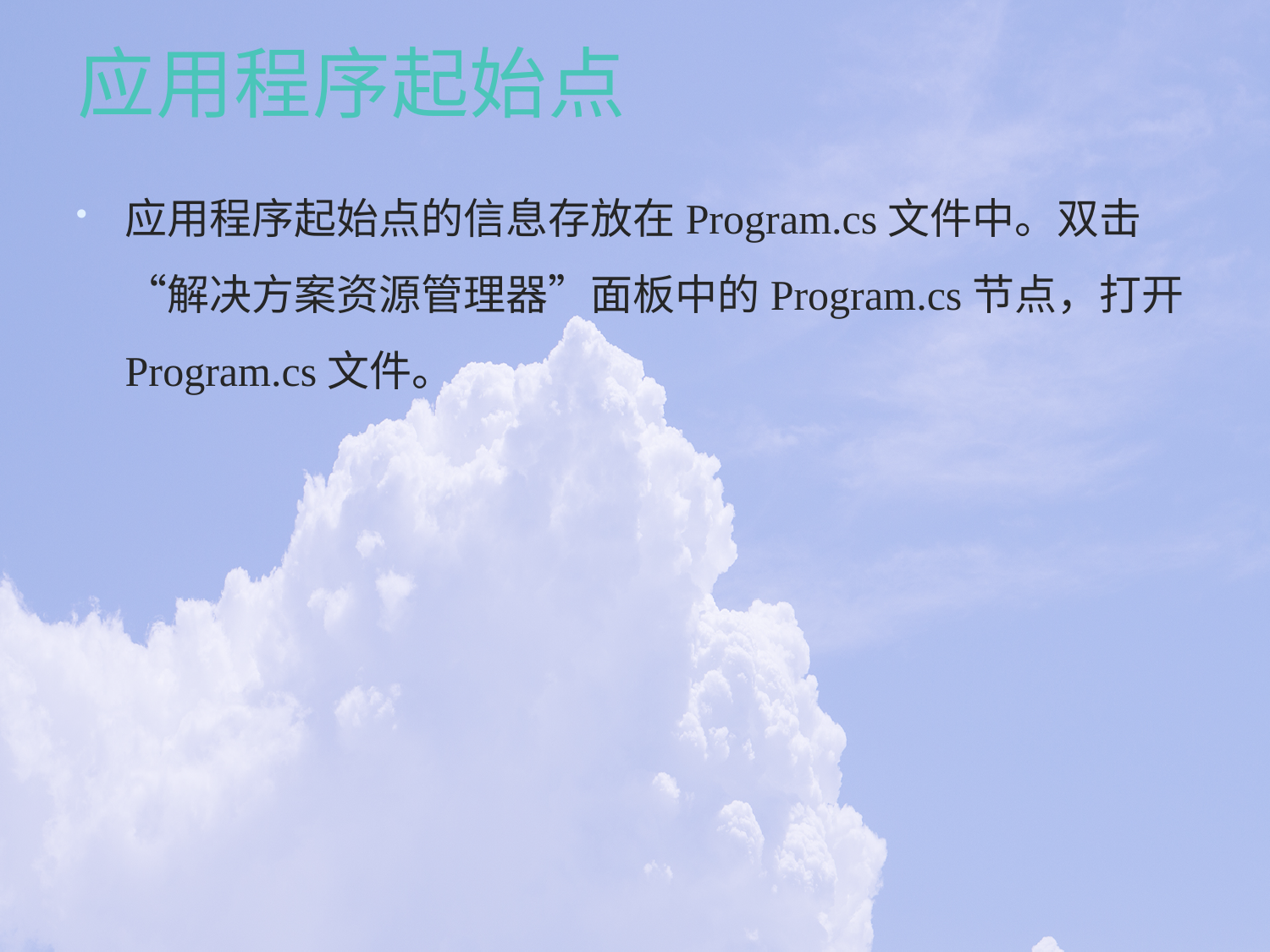

# 应用程序起始点
应用程序起始点的信息存放在Program.cs文件中。双击“解决方案资源管理器”面板中的Program.cs节点，打开Program.cs文件。